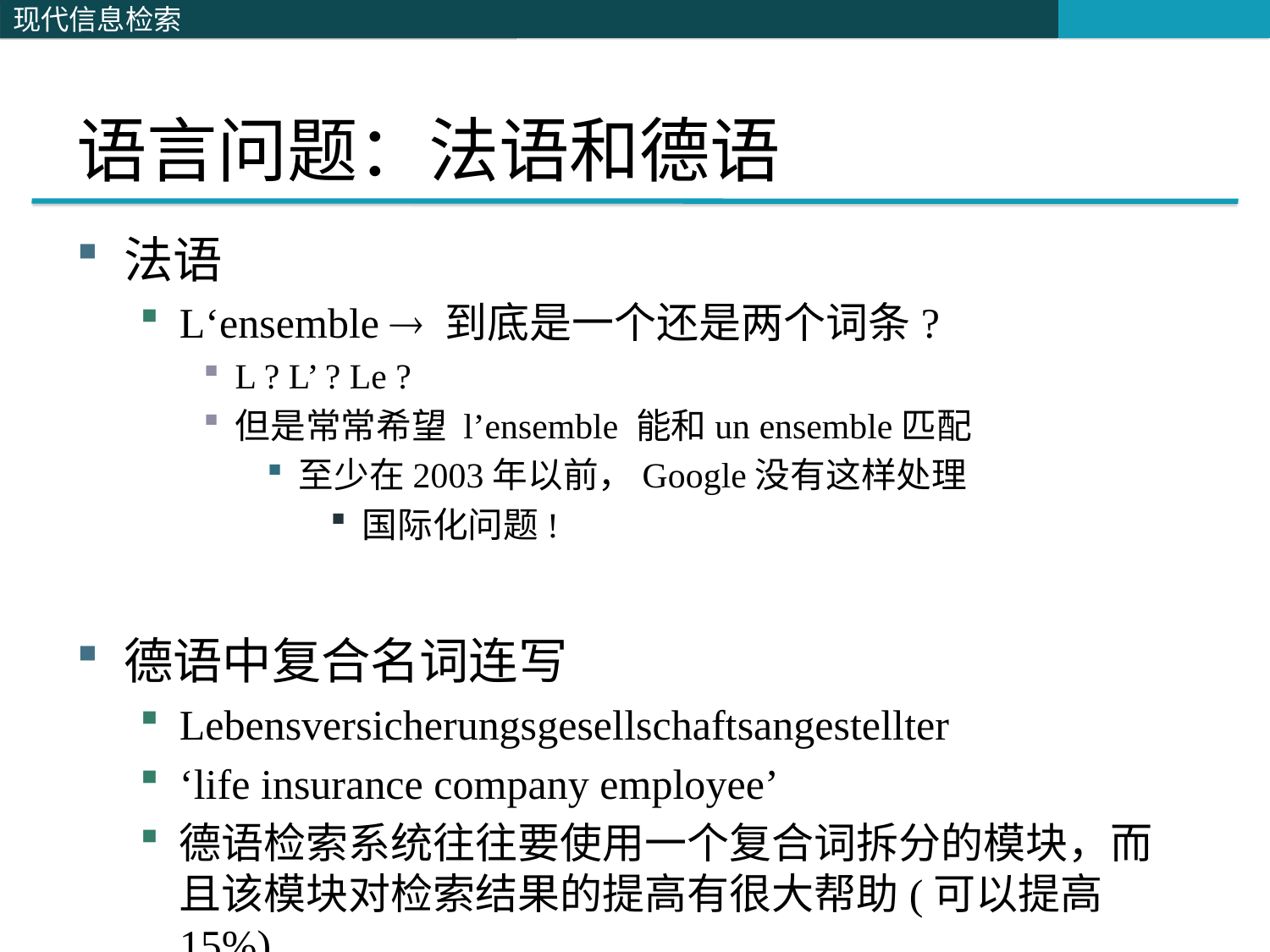

# 语言问题：法语和德语
法语
L‘ensemble → 到底是一个还是两个词条?
L ? L’ ? Le ?
但是常常希望 l’ensemble 能和un ensemble匹配
至少在2003年以前，Google没有这样处理
国际化问题!

德语中复合名词连写
Lebensversicherungsgesellschaftsangestellter
‘life insurance company employee’
德语检索系统往往要使用一个复合词拆分的模块，而且该模块对检索结果的提高有很大帮助(可以提高15%)